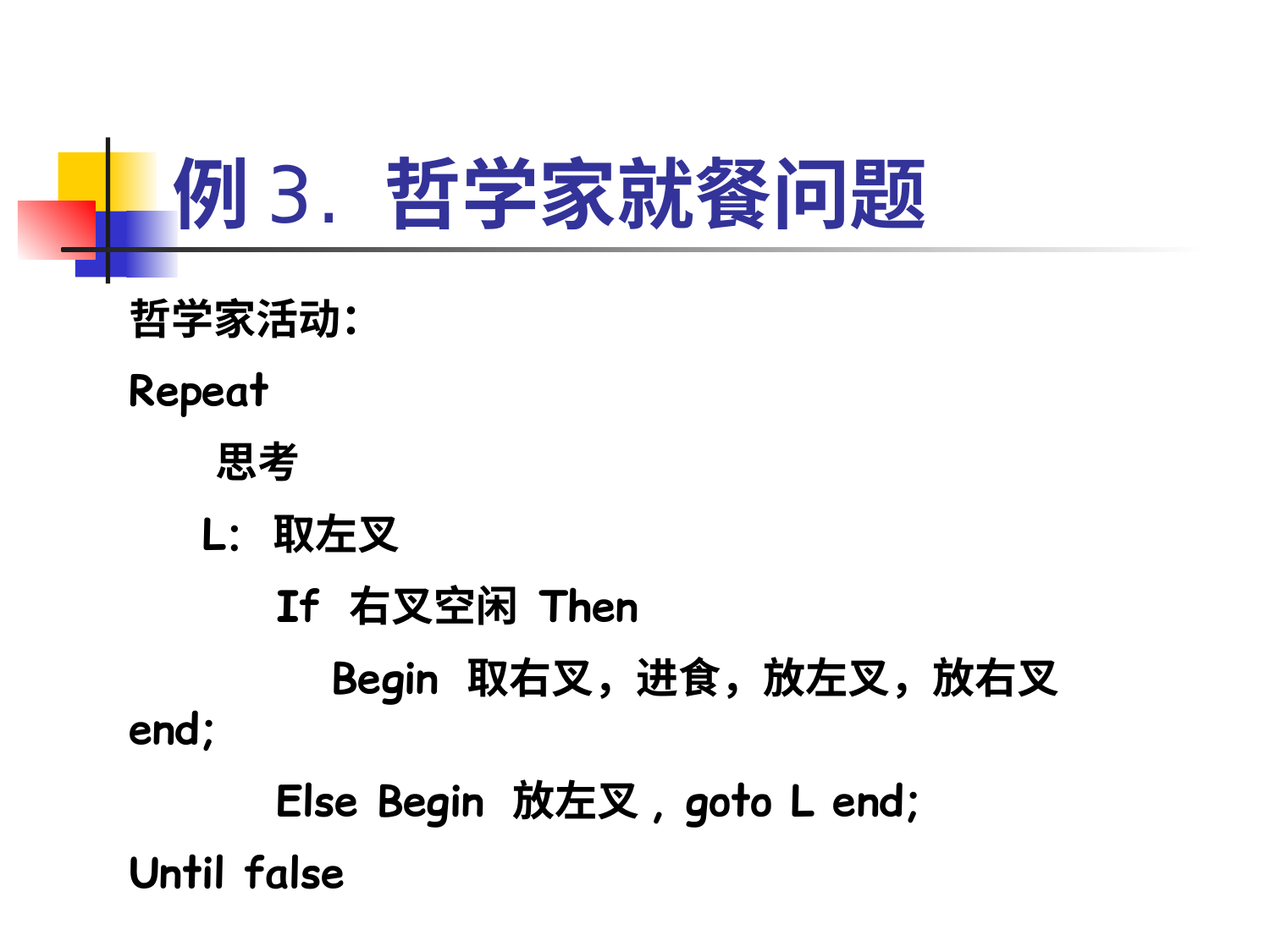

# 例3. 哲学家就餐问题
哲学家活动：
Repeat
        思考
    L: 取左叉
        If 右叉空闲 Then
           Begin 取右叉，进食，放左叉，放右叉 end;
        Else Begin 放左叉, goto L end;
Until false